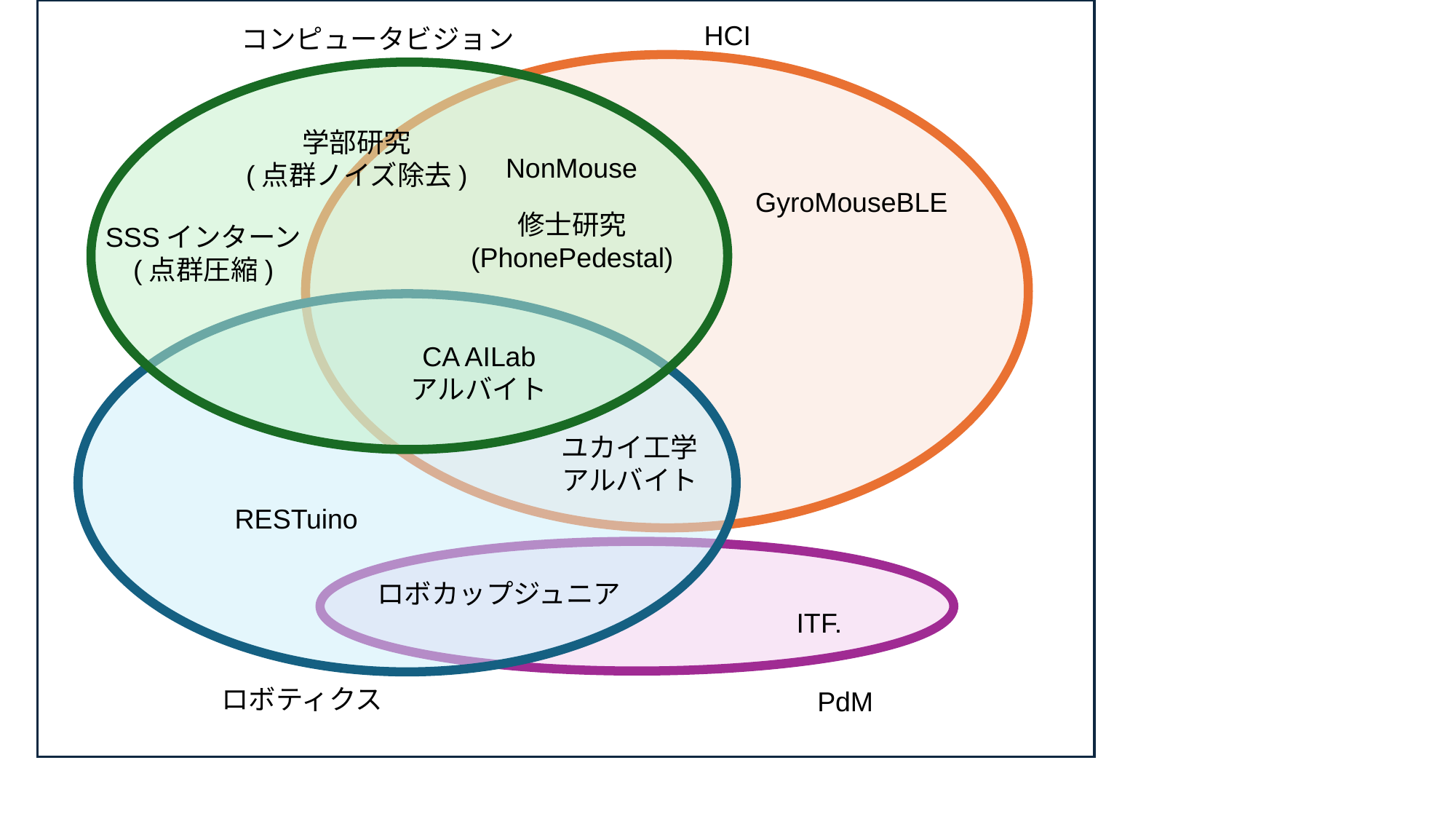

HCI
コンピュータビジョン

学部研究
(点群ノイズ除去)
NonMouse
GyroMouseBLE
修士研究
(PhonePedestal)
SSSインターン
(点群圧縮)

CA AILab
アルバイト
ユカイ工学
アルバイト
RESTuino

ロボカップジュニア
ITF.
ロボティクス
PdM